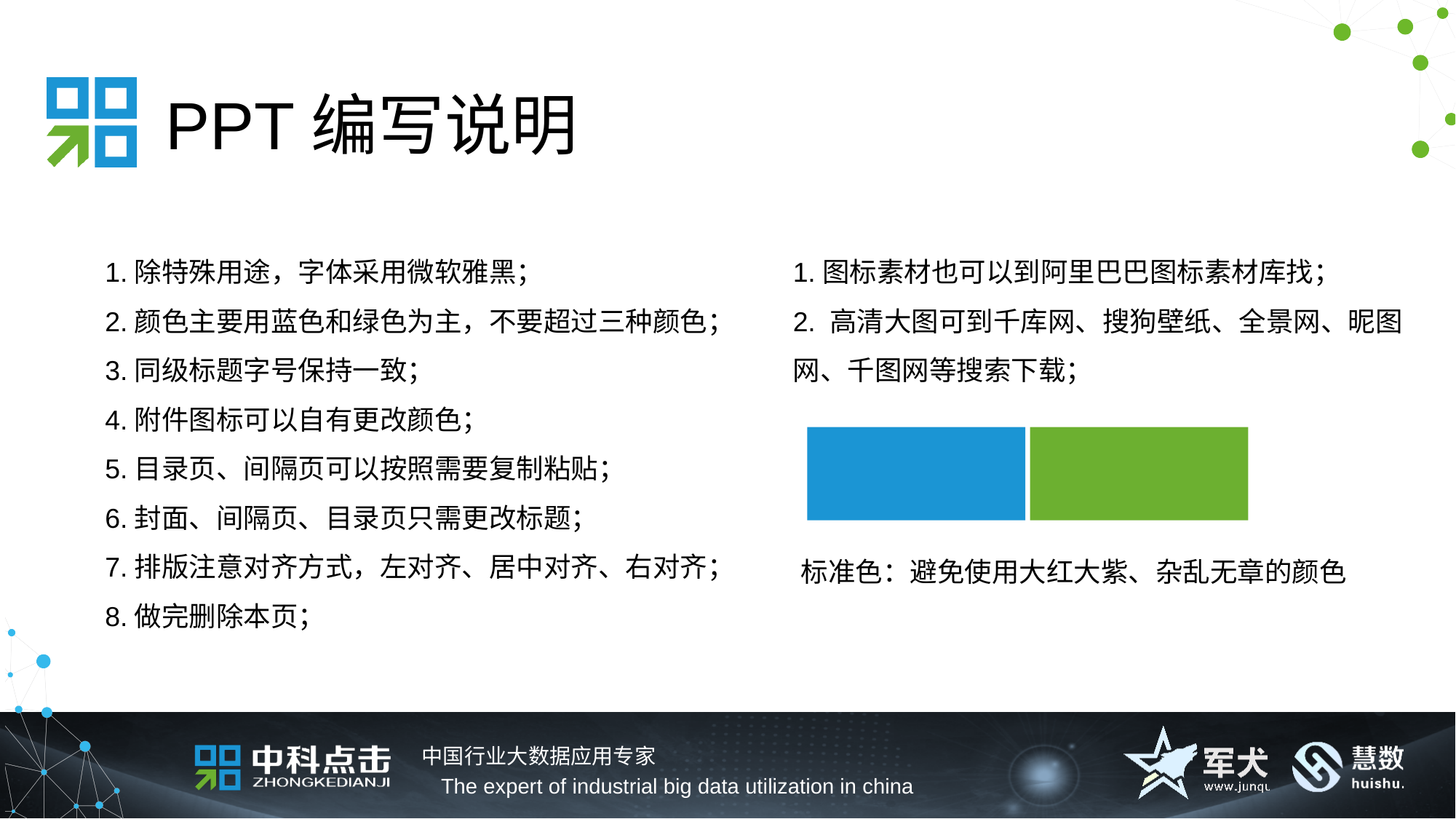

# PPT编写说明
1.除特殊用途，字体采用微软雅黑；
2.颜色主要用蓝色和绿色为主，不要超过三种颜色；
3.同级标题字号保持一致；
4.附件图标可以自有更改颜色；
5.目录页、间隔页可以按照需要复制粘贴；
6.封面、间隔页、目录页只需更改标题；
7.排版注意对齐方式，左对齐、居中对齐、右对齐；
8.做完删除本页；
1.图标素材也可以到阿里巴巴图标素材库找；
2. 高清大图可到千库网、搜狗壁纸、全景网、昵图网、千图网等搜索下载；

标准色：避免使用大红大紫、杂乱无章的颜色